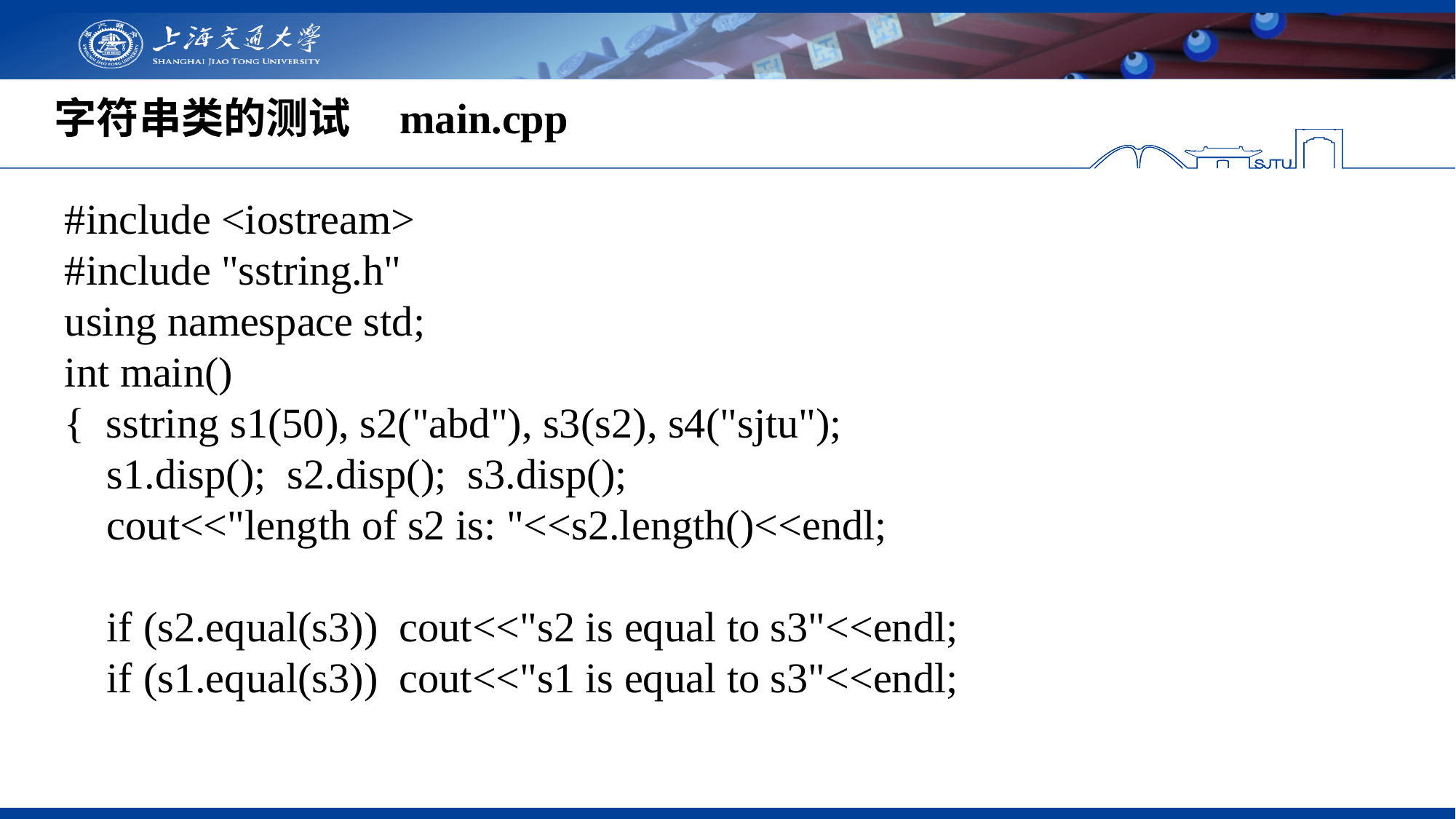

字符串类的测试    main.cpp
#include <iostream>
#include "sstring.h"
using namespace std;
int main()
{  sstring s1(50), s2("abd"), s3(s2), s4("sjtu");
    s1.disp();  s2.disp();  s3.disp();
    cout<<"length of s2 is: "<<s2.length()<<endl;

    if (s2.equal(s3))  cout<<"s2 is equal to s3"<<endl;
    if (s1.equal(s3))  cout<<"s1 is equal to s3"<<endl;